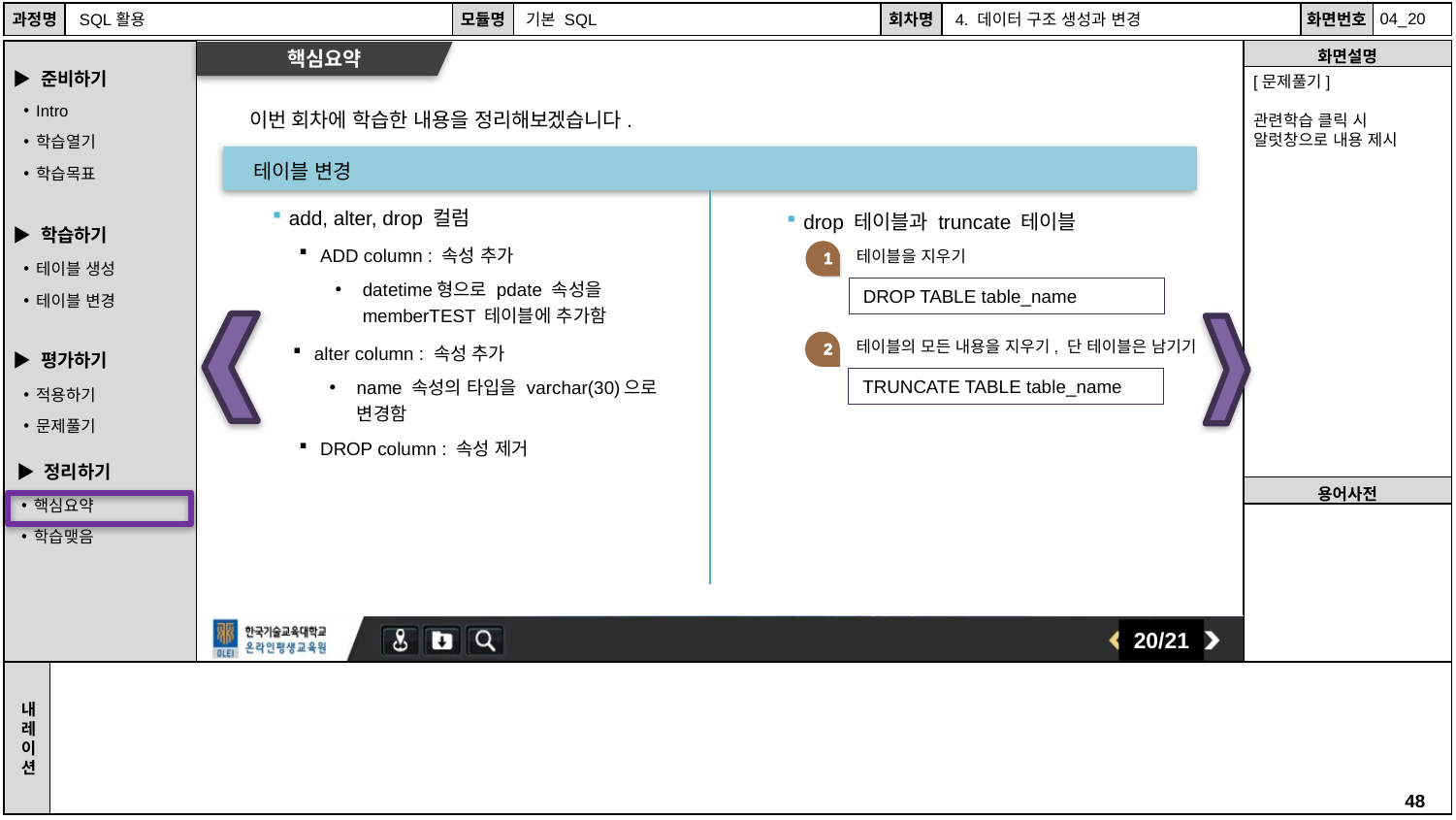

20
핵심요약
[문제풀기]

관련학습 클릭 시 알럿창으로 내용 제시
이번 회차에 학습한 내용을 정리해보겠습니다.

테이블 변경
add, alter, drop 컬럼
drop 테이블과 truncate 테이블
ADD column : 속성 추가
테이블을 지우기

1
datetime형으로 pdate 속성을 memberTEST 테이블에 추가함
DROP TABLE table_name

테이블의 모든 내용을 지우기, 단 테이블은 남기기

2
alter column : 속성 추가
name 속성의 타입을 varchar(30)으로 변경함
TRUNCATE TABLE table_name
DROP column : 속성 제거

20/21
09